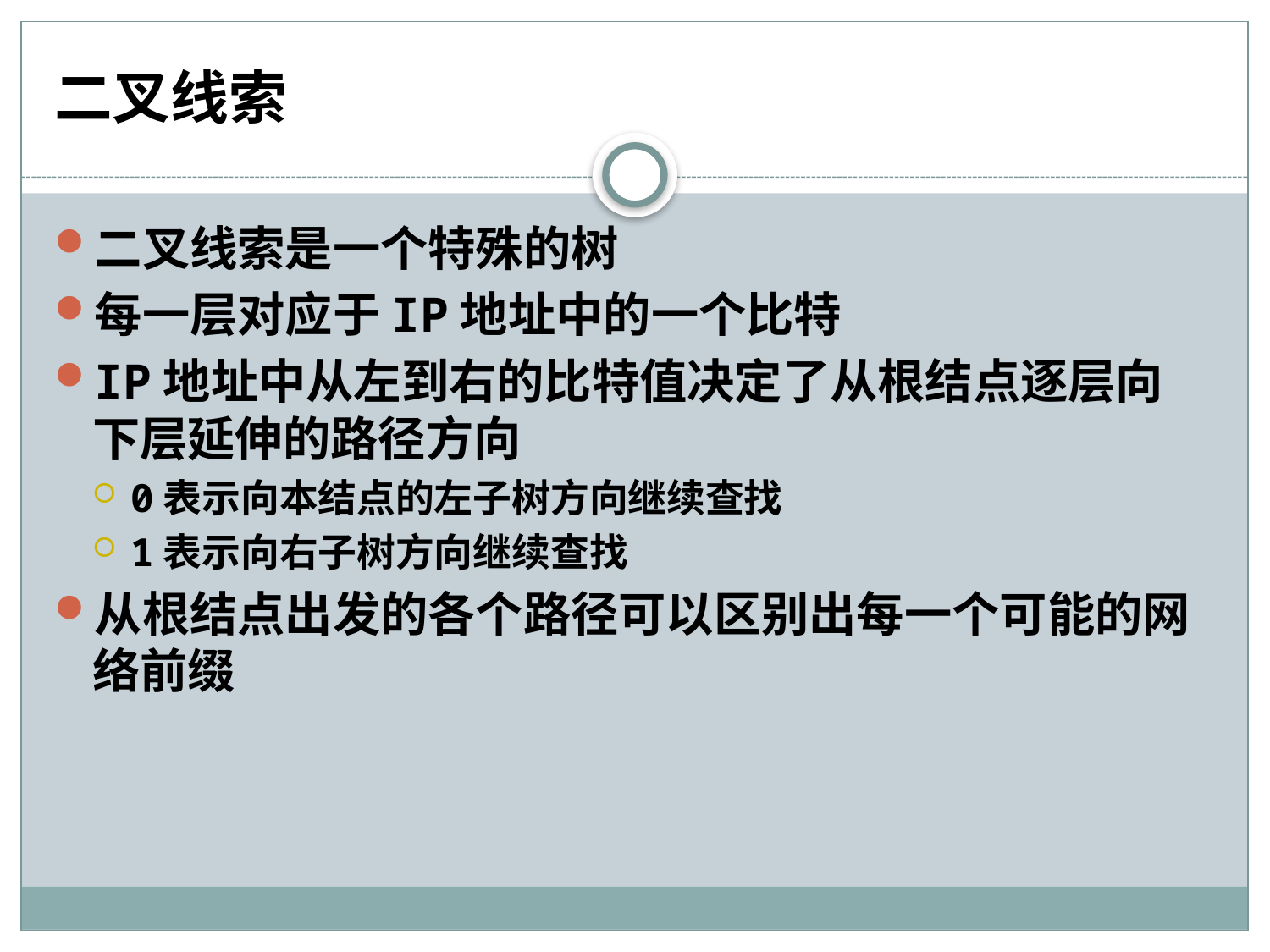

# 二叉线索
二叉线索是一个特殊的树
每一层对应于IP地址中的一个比特
IP地址中从左到右的比特值决定了从根结点逐层向下层延伸的路径方向
0表示向本结点的左子树方向继续查找
1表示向右子树方向继续查找
从根结点出发的各个路径可以区别出每一个可能的网络前缀